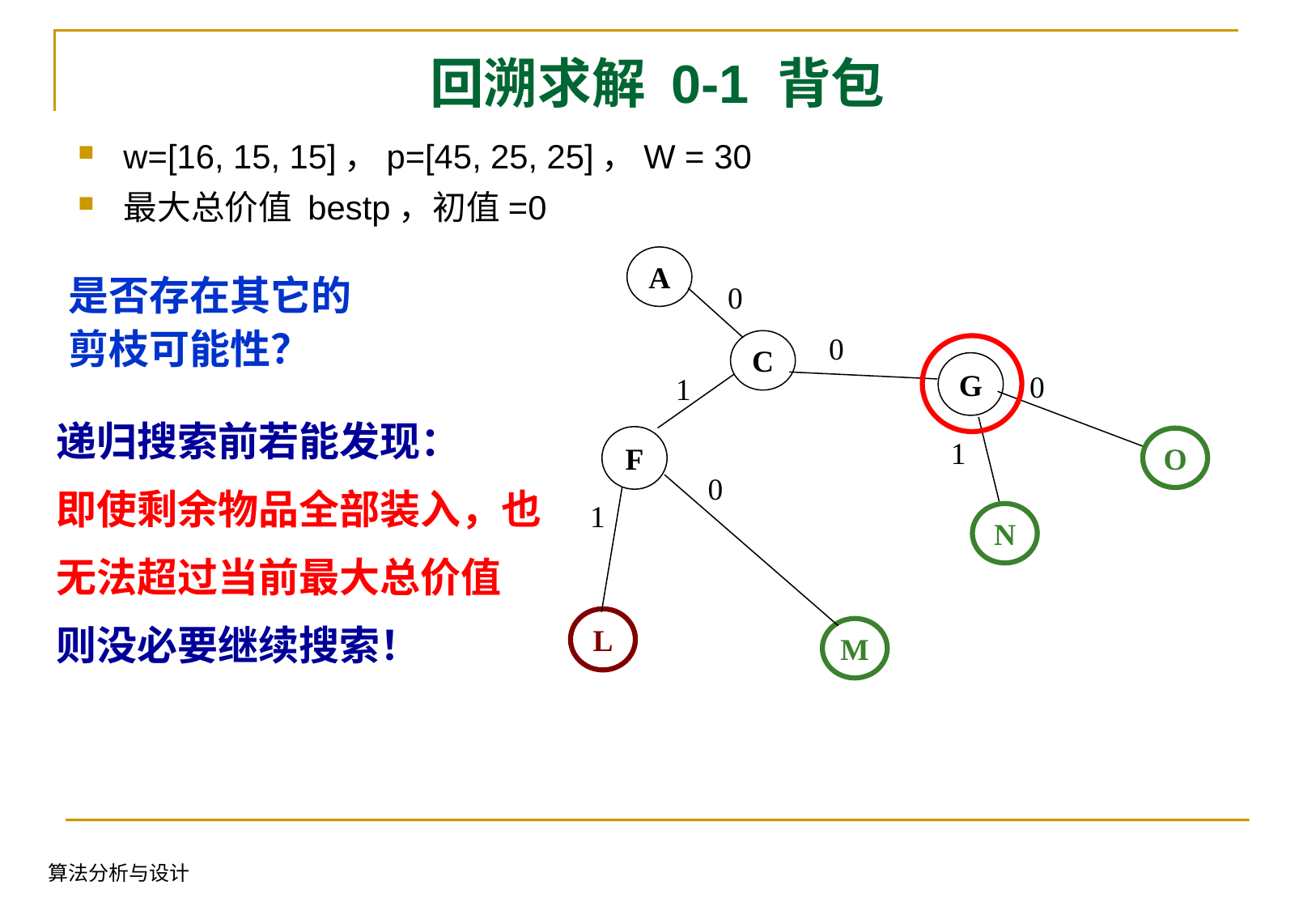

回溯求解 0-1 背包
w=[16, 15, 15]，p=[45, 25, 25]，W = 30
最大总价值 bestp，初值=0
A
0

C
0
G

0

O
1

F

1
N
0

M

1
L
是否存在其它的剪枝可能性？

递归搜索前若能发现：
即使剩余物品全部装入，也无法超过当前最大总价值
则没必要继续搜索！
算法分析与设计